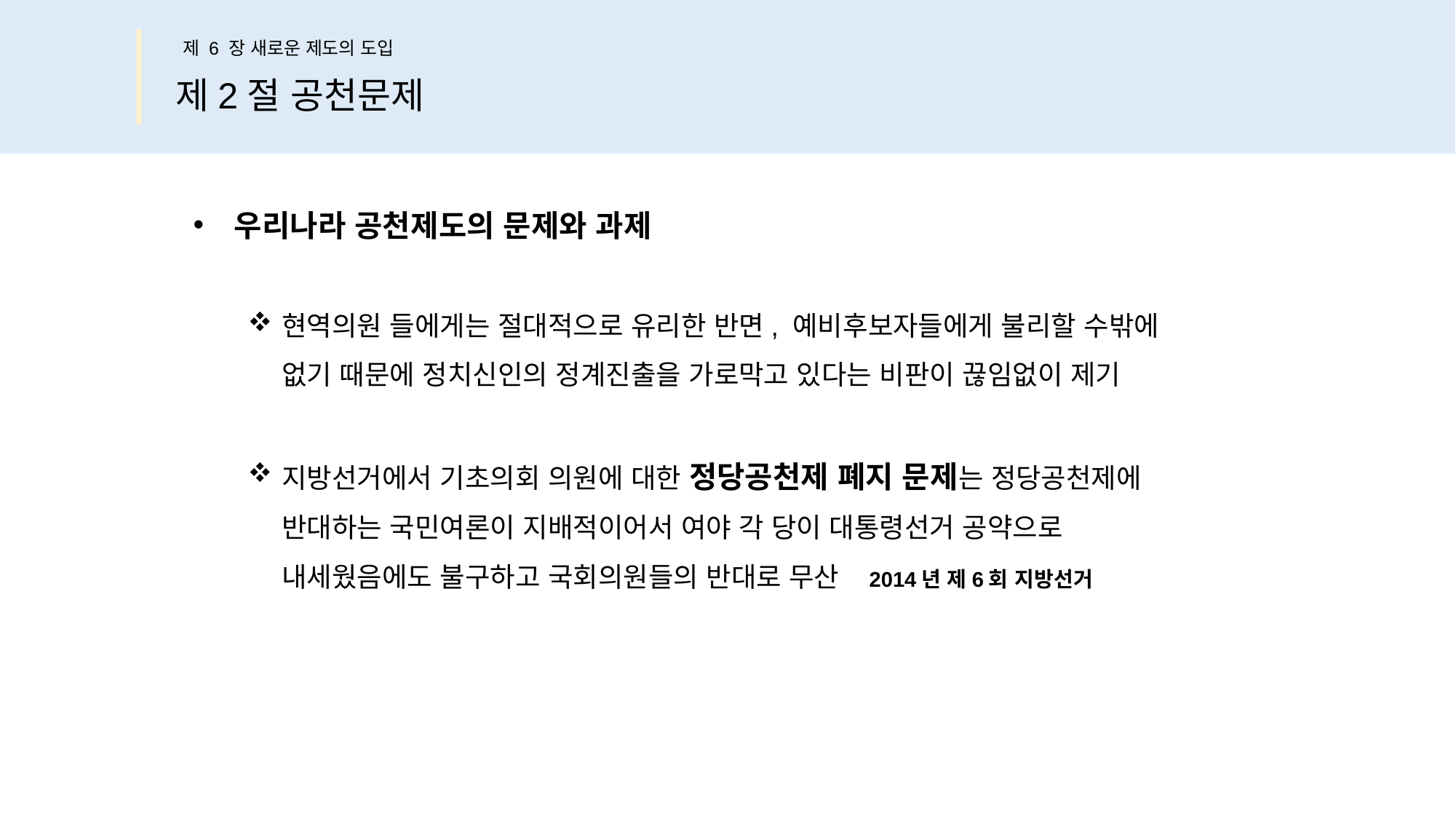

제 6 장 새로운 제도의 도입
제2절 공천문제
우리나라 공천제도의 문제와 과제

현역의원 들에게는 절대적으로 유리한 반면, 예비후보자들에게 불리할 수밖에
없기 때문에 정치신인의 정계진출을 가로막고 있다는 비판이 끊임없이 제기

지방선거에서 기초의회 의원에 대한 정당공천제 폐지 문제는 정당공천제에
반대하는 국민여론이 지배적이어서 여야 각 당이 대통령선거 공약으로
내세웠음에도 불구하고 국회의원들의 반대로 무산   2014년 제6회 지방선거